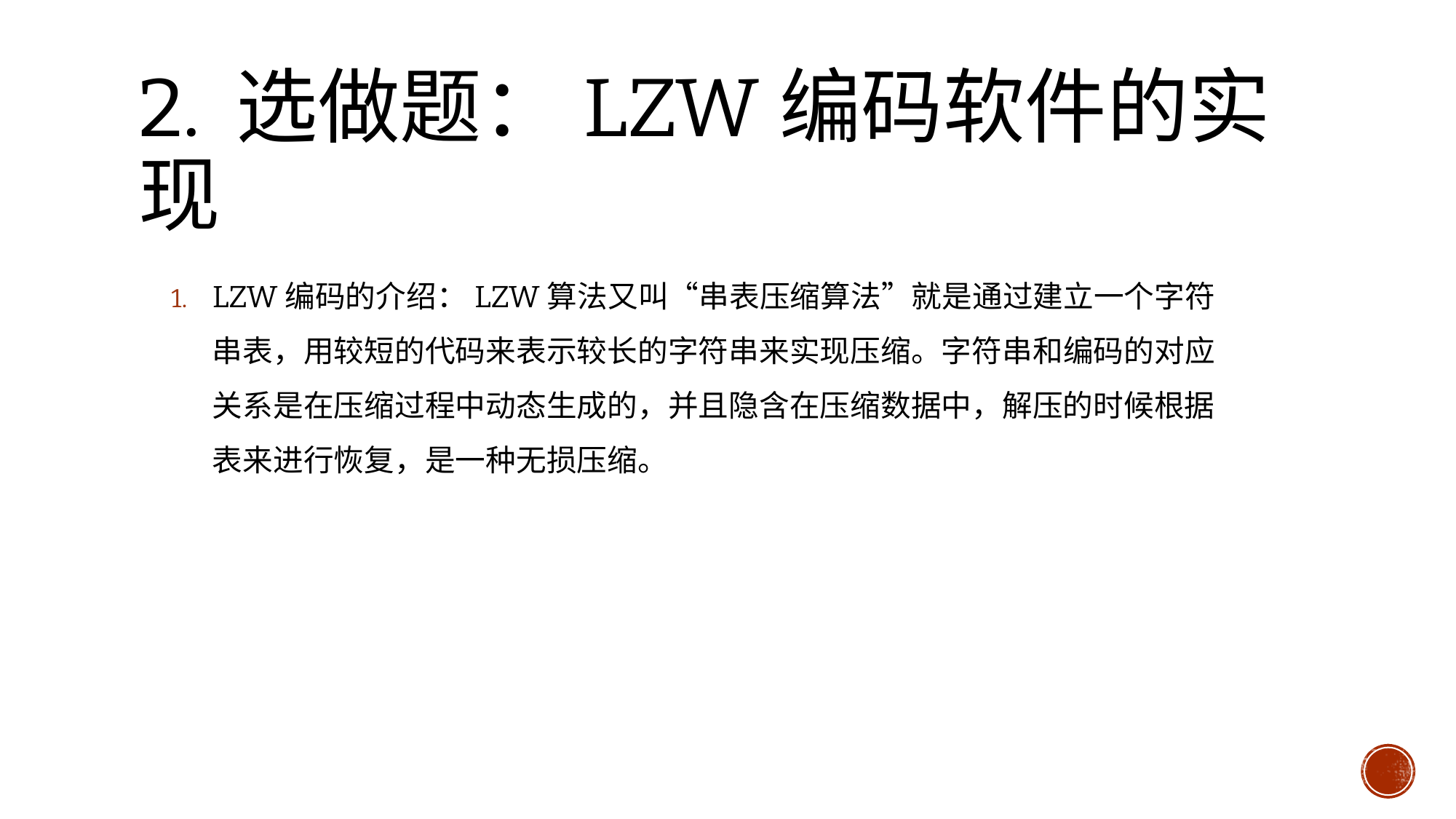

# 2. 选做题：LZW编码软件的实现
LZW编码的介绍：LZW算法又叫“串表压缩算法”就是通过建立一个字符串表，用较短的代码来表示较长的字符串来实现压缩。字符串和编码的对应关系是在压缩过程中动态生成的，并且隐含在压缩数据中，解压的时候根据表来进行恢复，是一种无损压缩。